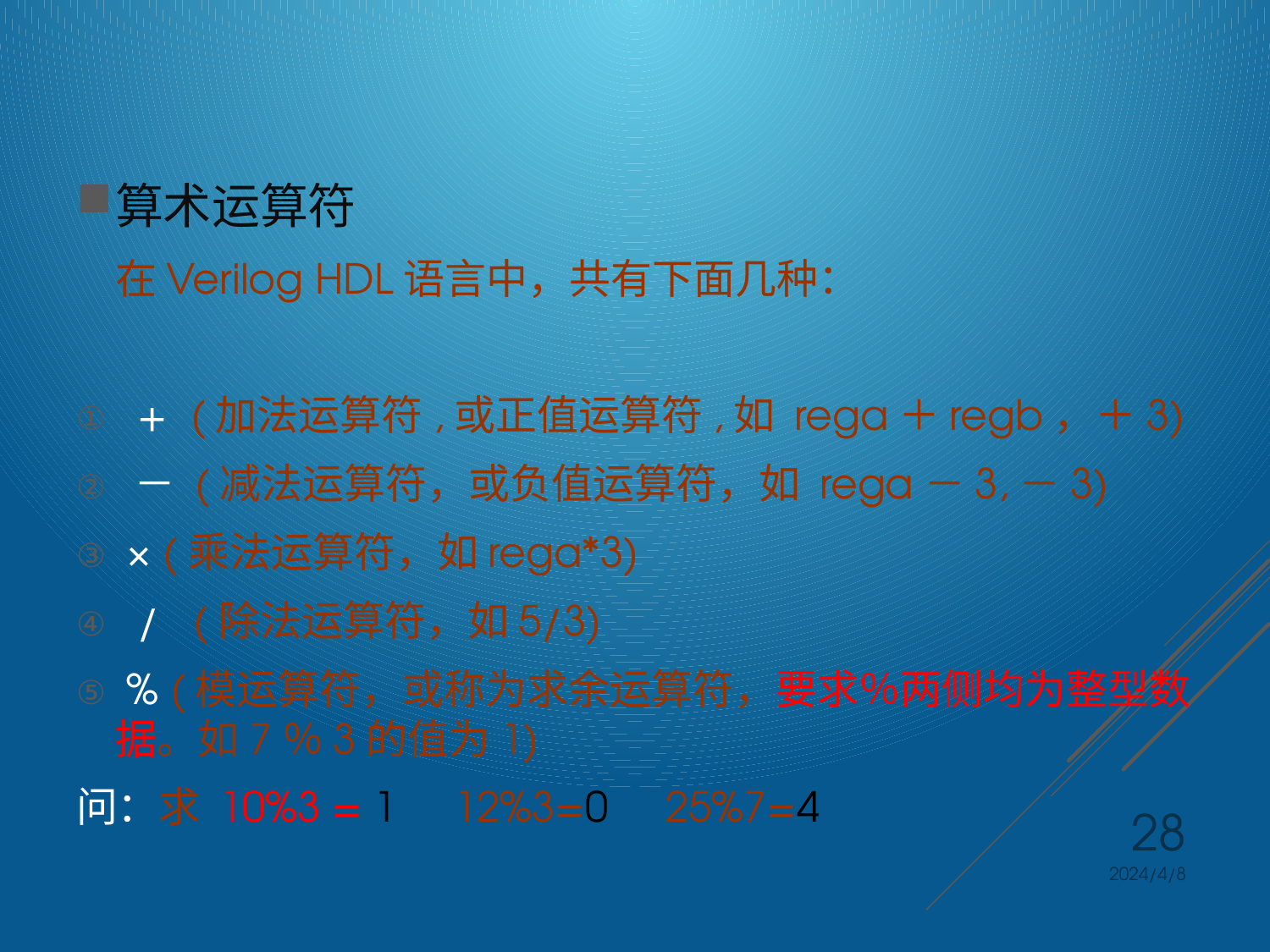

算术运算符
	在Verilog HDL语言中，共有下面几种：

  +  (加法运算符,或正值运算符,如 rega＋regb，＋3)
 － (减法运算符，或负值运算符，如 rega－3,－3)
 × (乘法运算符，如rega*3)
  /   (除法运算符，如5/3)
 % (模运算符，或称为求余运算符，要求％两侧均为整型数据。如7％3的值为1)
问：求 10%3 = 1     12%3=0     25%7=4
28
2024/4/8